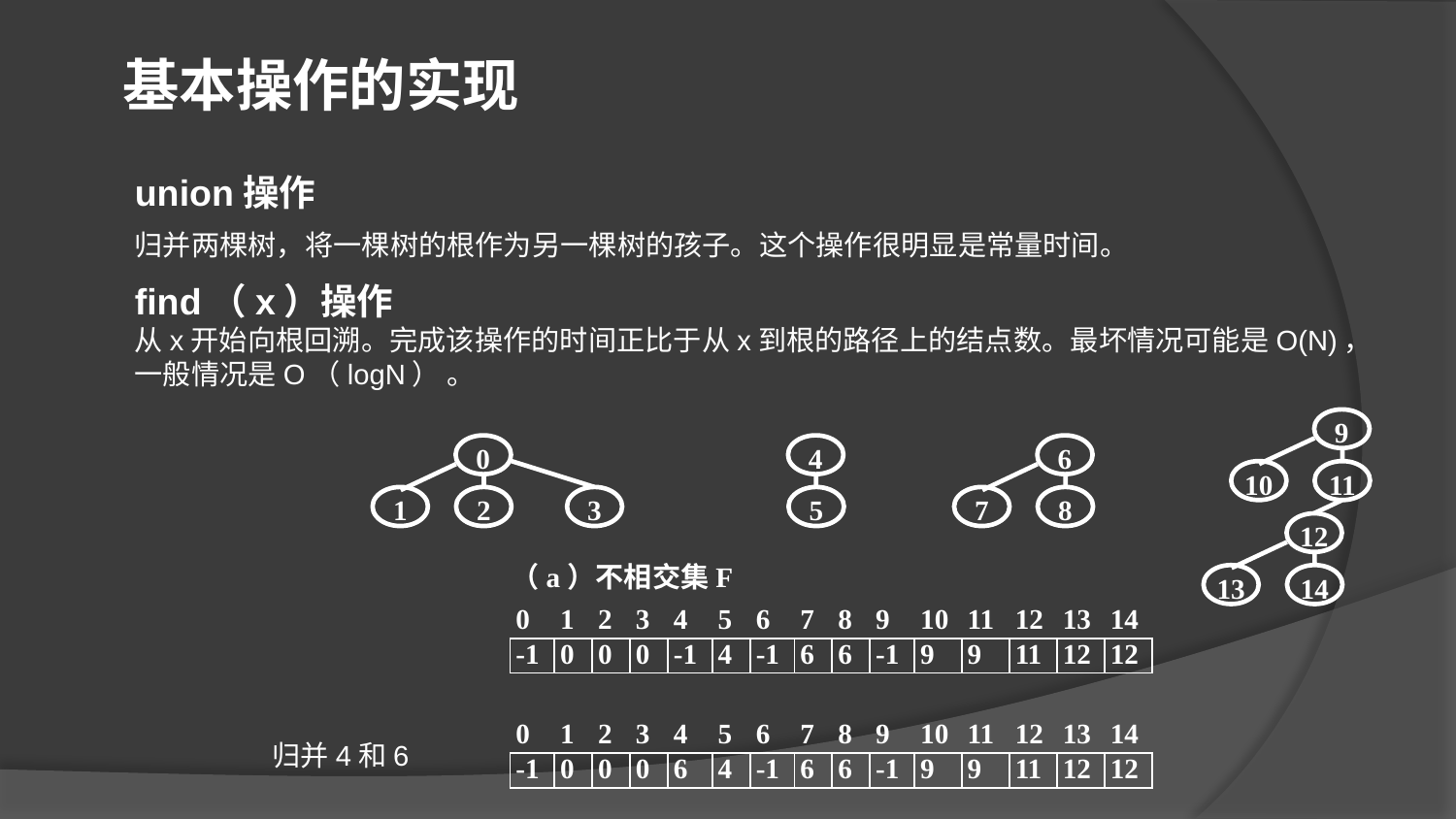

基本操作的实现
union操作
归并两棵树，将一棵树的根作为另一棵树的孩子。这个操作很明显是常量时间。
find（x）操作
从x开始向根回溯。完成该操作的时间正比于从x到根的路径上的结点数。最坏情况可能是O(N)，一般情况是O（logN） 。
9
0
4
6

10
11

1
2
3
5
7
8

12

（a）不相交集F
13
14
| 0 | 1 | 2 | 3 | 4 | 5 | 6 | 7 | 8 | 9 | 10 | 11 | 12 | 13 | 14 |
| --- | --- | --- | --- | --- | --- | --- | --- | --- | --- | --- | --- | --- | --- | --- |
| -1 | 0 | 0 | 0 | -1 | 4 | -1 | 6 | 6 | -1 | 9 | 9 | 11 | 12 | 12 |
| 0 | 1 | 2 | 3 | 4 | 5 | 6 | 7 | 8 | 9 | 10 | 11 | 12 | 13 | 14 |
| --- | --- | --- | --- | --- | --- | --- | --- | --- | --- | --- | --- | --- | --- | --- |
| -1 | 0 | 0 | 0 | 6 | 4 | -1 | 6 | 6 | -1 | 9 | 9 | 11 | 12 | 12 |
归并4和6